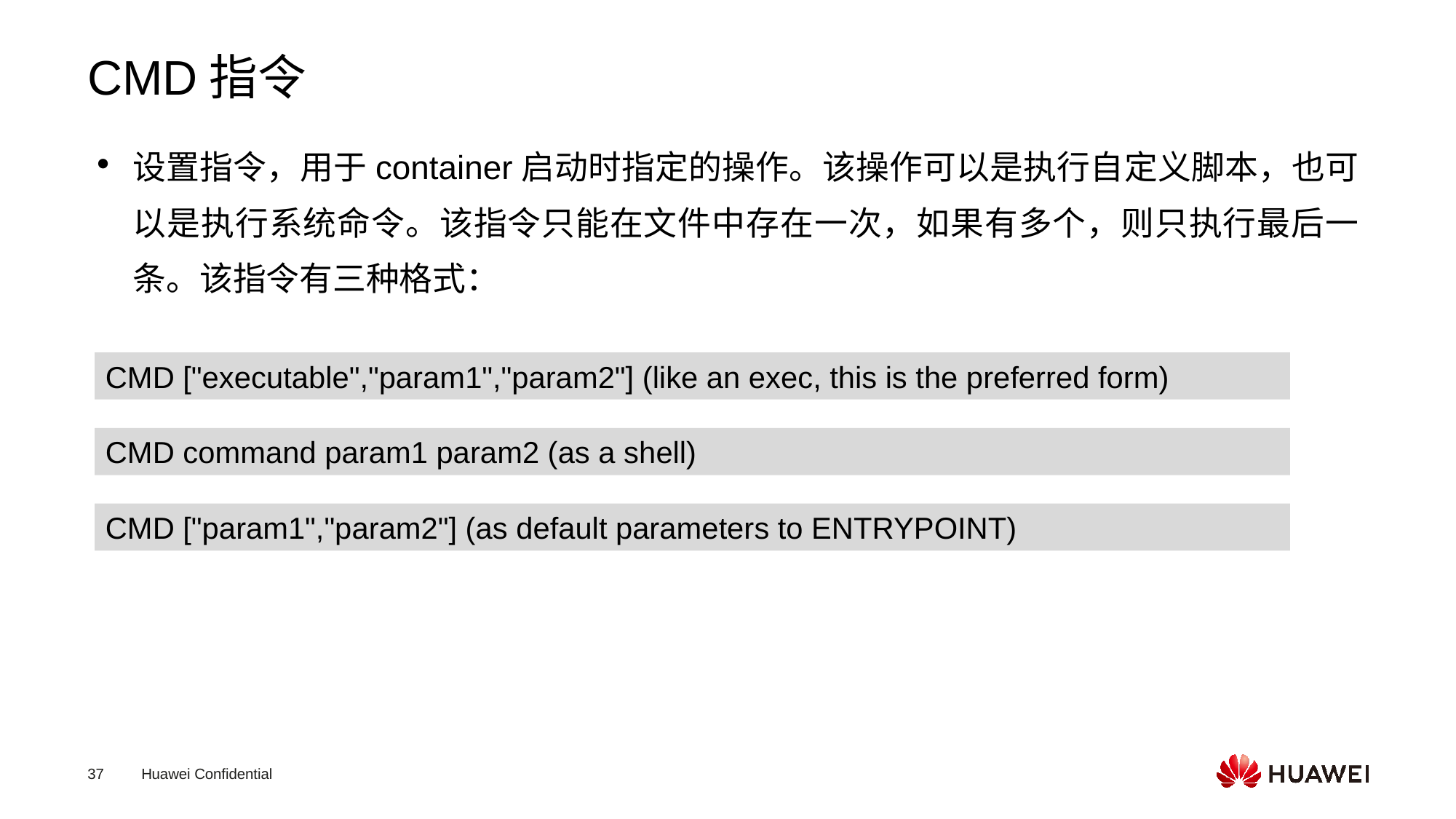

# CMD指令
设置指令，用于container启动时指定的操作。该操作可以是执行自定义脚本，也可以是执行系统命令。该指令只能在文件中存在一次，如果有多个，则只执行最后一条。该指令有三种格式：

CMD ["executable","param1","param2"] (like an exec, this is the preferred form)
CMD command param1 param2 (as a shell)
CMD ["param1","param2"] (as default parameters to ENTRYPOINT)